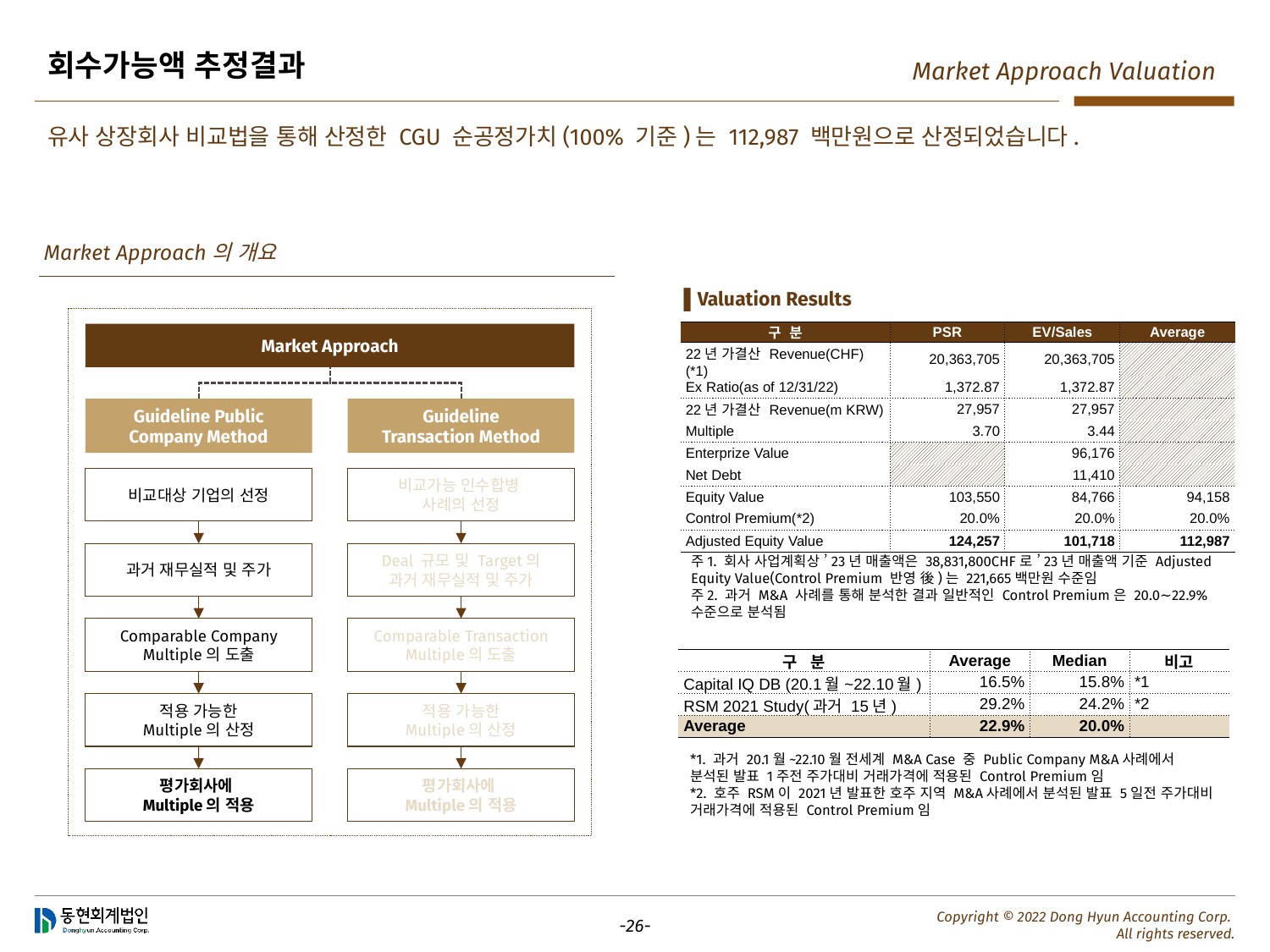

# 회수가능액 추정결과
Market Approach Valuation
유사 상장회사 비교법을 통해 산정한 CGU 순공정가치(100% 기준)는 112,987 백만원으로 산정되었습니다.
Market Approach의 개요
▌Valuation Results

| 구 분 | PSR | EV/Sales | Average |
| --- | --- | --- | --- |
| 22년 가결산 Revenue(CHF)(\*1) | 20,363,705 | 20,363,705 |  |
| Ex Ratio(as of 12/31/22) | 1,372.87 | 1,372.87 |  |
| 22년 가결산 Revenue(m KRW) | 27,957 | 27,957 |  |
| Multiple | 3.70 | 3.44 |  |
| Enterprize Value |  | 96,176 |  |
| Net Debt |  | 11,410 |  |
| Equity Value | 103,550 | 84,766 | 94,158 |
| Control Premium(\*2) | 20.0% | 20.0% | 20.0% |
| Adjusted Equity Value | 124,257 | 101,718 | 112,987 |
Market Approach
Guideline Public
Company Method
Guideline
Transaction Method
비교대상 기업의 선정
비교가능 인수합병
사례의 선정
과거 재무실적 및 주가
Deal 규모 및 Target의
과거 재무실적 및 주가
주1. 회사 사업계획상 ’23년 매출액은 38,831,800CHF로 ’23년 매출액 기준 Adjusted Equity Value(Control Premium 반영 後)는 221,665백만원 수준임
주2. 과거 M&A 사례를 통해 분석한 결과 일반적인 Control Premium은 20.0∼22.9% 수준으로 분석됨
Comparable Company
Multiple의 도출
Comparable Transaction
Multiple의 도출
| 구 분 | Average | Median | 비고 |
| --- | --- | --- | --- |
| Capital IQ DB (20.1월~22.10월) | 16.5% | 15.8% | \*1 |
| RSM 2021 Study(과거 15년) | 29.2% | 24.2% | \*2 |
| Average | 22.9% | 20.0% |  |
적용 가능한
Multiple의 산정
적용 가능한
Multiple의 산정
*1. 과거 20.1월~22.10월 전세계 M&A Case 중 Public Company M&A사례에서 분석된 발표 1주전 주가대비 거래가격에 적용된 Control Premium임
*2. 호주 RSM이 2021년 발표한 호주 지역 M&A사례에서 분석된 발표 5일전 주가대비 거래가격에 적용된 Control Premium임
평가회사에
Multiple의 적용
평가회사에
Multiple의 적용